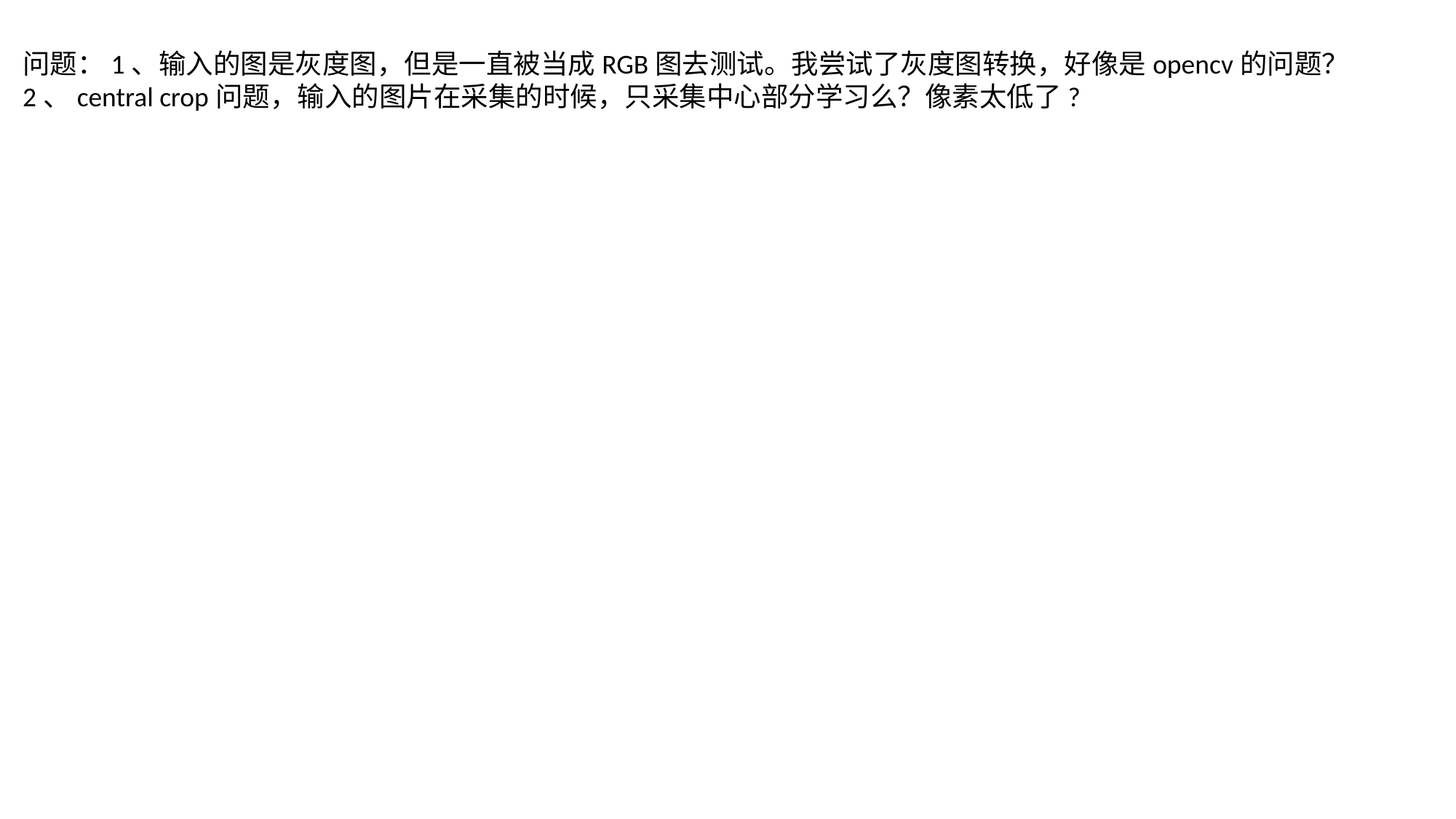

问题：1、输入的图是灰度图，但是一直被当成RGB图去测试。我尝试了灰度图转换，好像是opencv的问题？
2、central crop问题，输入的图片在采集的时候，只采集中心部分学习么？像素太低了?